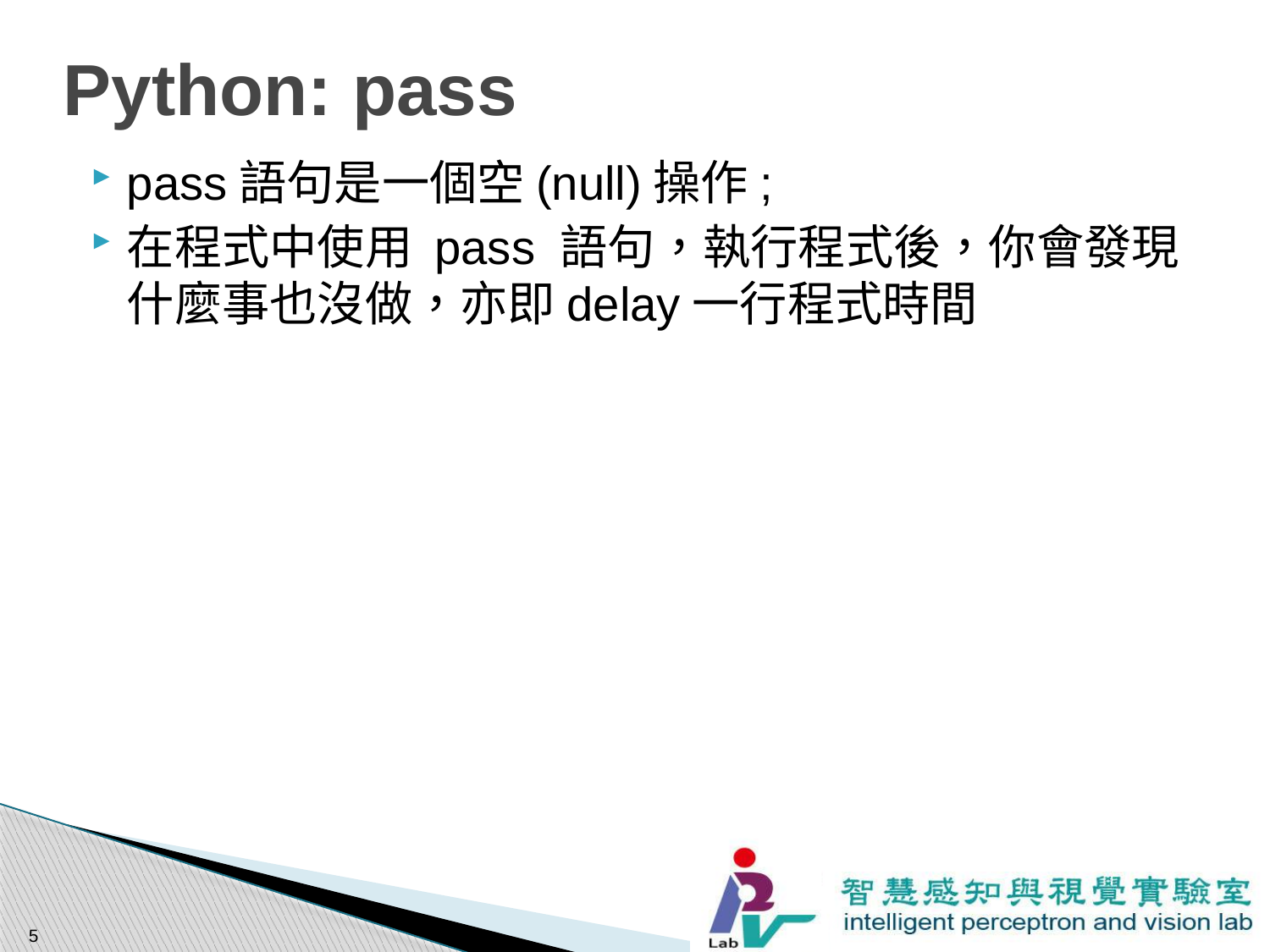

# Python: pass
pass語句是一個空(null)操作;
在程式中使用 pass 語句，執行程式後，你會發現什麼事也沒做，亦即delay一行程式時間
5